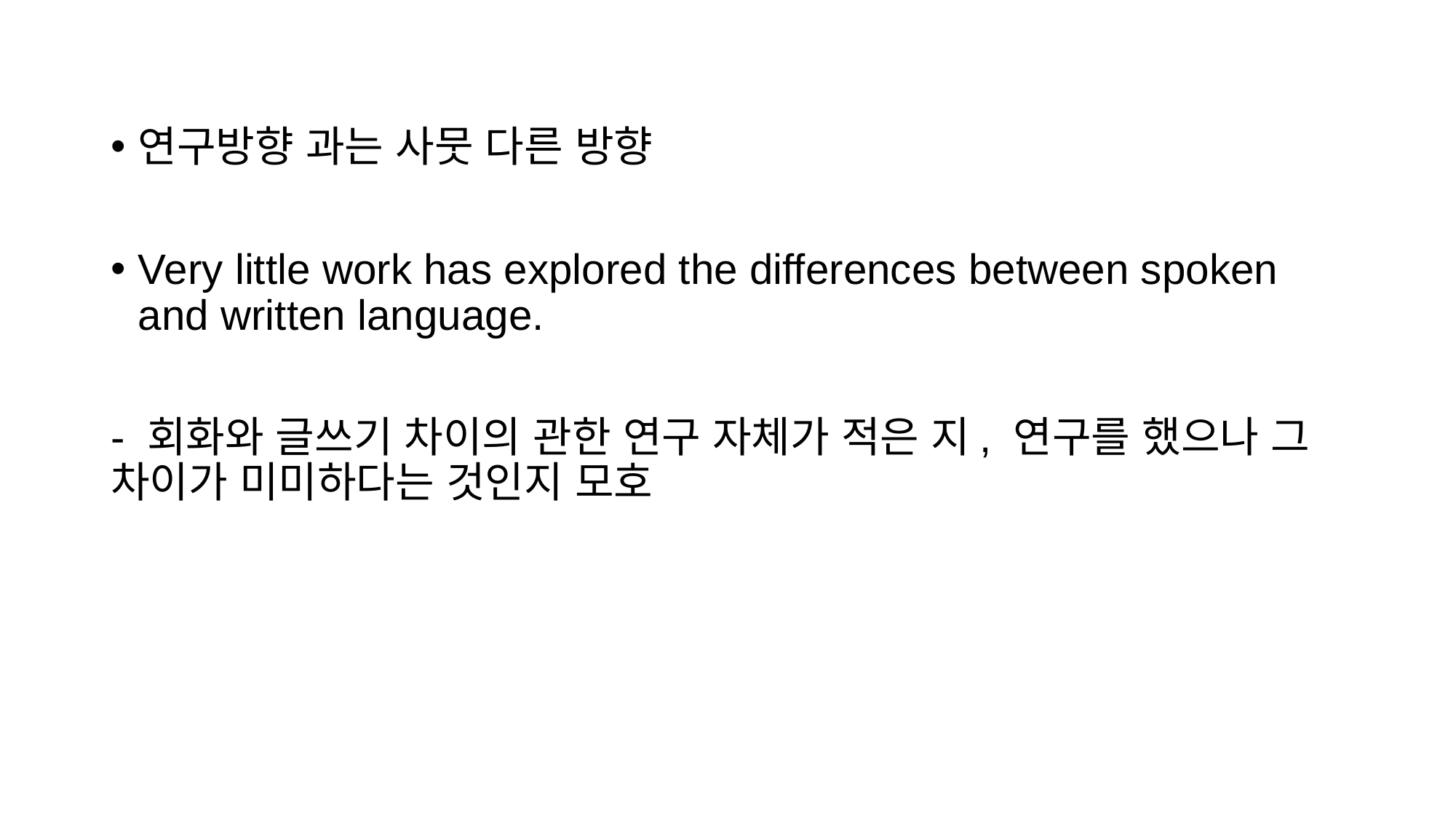

연구방향 과는 사뭇 다른 방향

Very little work has explored the differences between spoken and written language.

- 회화와 글쓰기 차이의 관한 연구 자체가 적은 지, 연구를 했으나 그 차이가 미미하다는 것인지 모호